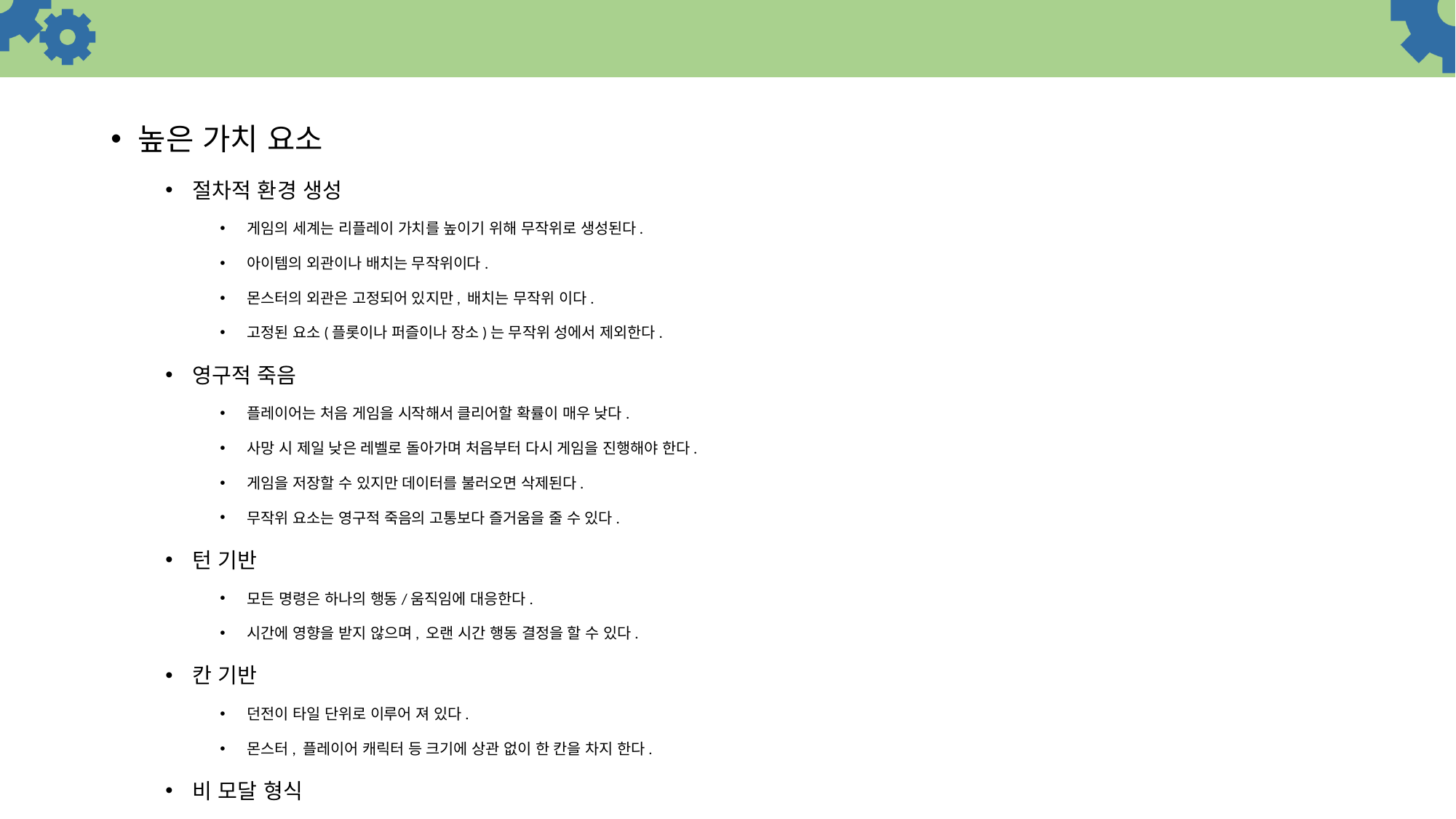

높은 가치 요소
절차적 환경 생성
게임의 세계는 리플레이 가치를 높이기 위해 무작위로 생성된다.
아이템의 외관이나 배치는 무작위이다.
몬스터의 외관은 고정되어 있지만, 배치는 무작위 이다.
고정된 요소(플롯이나 퍼즐이나 장소)는 무작위 성에서 제외한다.
영구적 죽음
플레이어는 처음 게임을 시작해서 클리어할 확률이 매우 낮다.
사망 시 제일 낮은 레벨로 돌아가며 처음부터 다시 게임을 진행해야 한다.
게임을 저장할 수 있지만 데이터를 불러오면 삭제된다.
무작위 요소는 영구적 죽음의 고통보다 즐거움을 줄 수 있다.
턴 기반
모든 명령은 하나의 행동/움직임에 대응한다.
시간에 영향을 받지 않으며, 오랜 시간 행동 결정을 할 수 있다.
칸 기반
던전이 타일 단위로 이루어 져 있다.
몬스터, 플레이어 캐릭터 등 크기에 상관 없이 한 칸을 차지 한다.
비 모달 형식
이동, 전투, 기타 행동들은 같은 방식으로 조작 된다.
모든 행동은 이 게임의 어느 지점에서든 사용 가능하다.
복잡성
목표를 달성하는데 여러 방식을 사용할 수 있도록 복잡해야 한다.
아이템과 몬스터, 아이템과 아이템 사이 상호작용을 만든다.
자원 관리
제한된 자원들을 관리하고 획득한 자원들의 사용법을 정해야 한다.
핵 앤 슬래시
게임에 많은 요소들이 존재할 수 있지만, 많은 몬스터를 죽이는 것이 로그라이크의 핵심이다.
플레이어와 게임 세계의 싸움으로 몬스터 간의 적대 관계는 있을 수 없다.
탐험과 발견
던전의 각 층을 탐험하고 식별되지 않은 아이템의 용도를 찾아내는 신중함이 있어야 한다.
이것은 플레이어가 게임을 다시 시작할 때마다 새로운 감각을 느끼게 해준다.